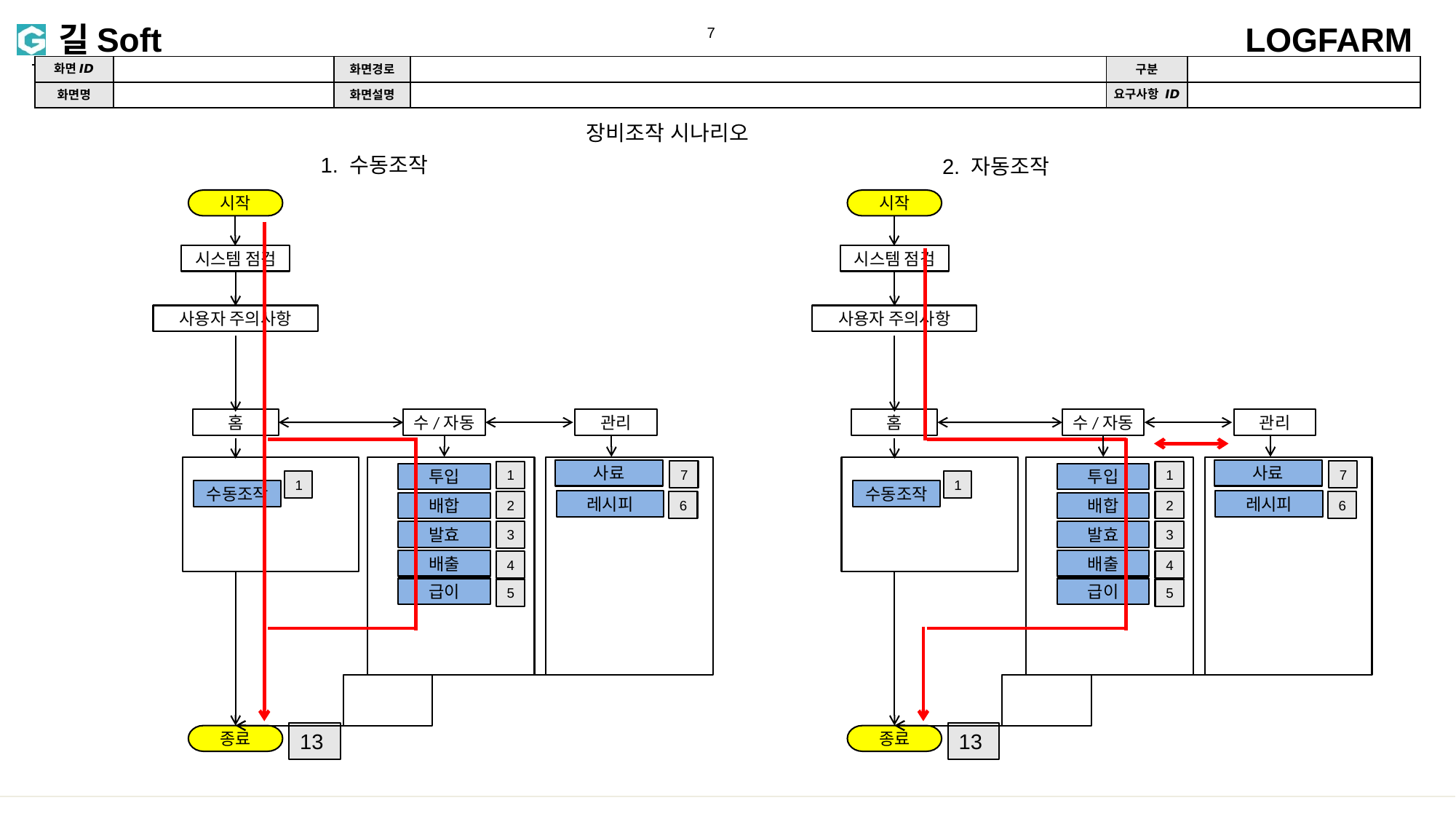

장비조작 시나리오
1. 수동조작
2. 자동조작
시작
시작
시스템 점검
시스템 점검
사용자 주의사항
사용자 주의사항
홈
수/자동
관리
홈
수/자동
관리

사료
사료
7
7
1
1
투입
투입
1
1
수동조작
수동조작
레시피
레시피
2
2
6
6
배합
배합
3
3
발효
발효
배출
배출
4
4
급이
급이
5
5
13
13
종료
종료